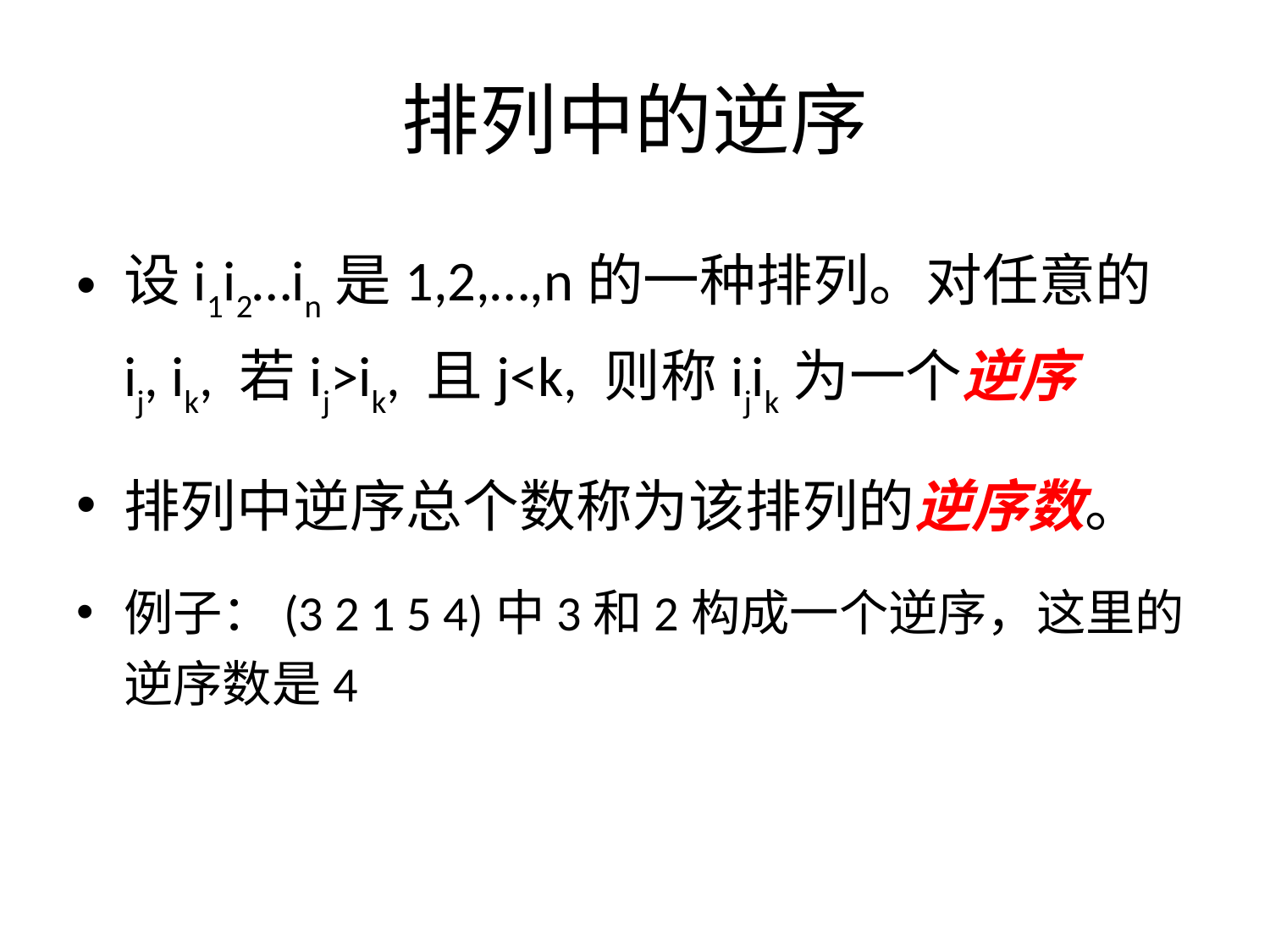

# 排列中的逆序
设i1i2…in是1,2,…,n的一种排列。对任意的ij, ik, 若ij>ik, 且j<k, 则称ijik为一个逆序
排列中逆序总个数称为该排列的逆序数。
例子：(3 2 1 5 4)中3和2构成一个逆序，这里的逆序数是4